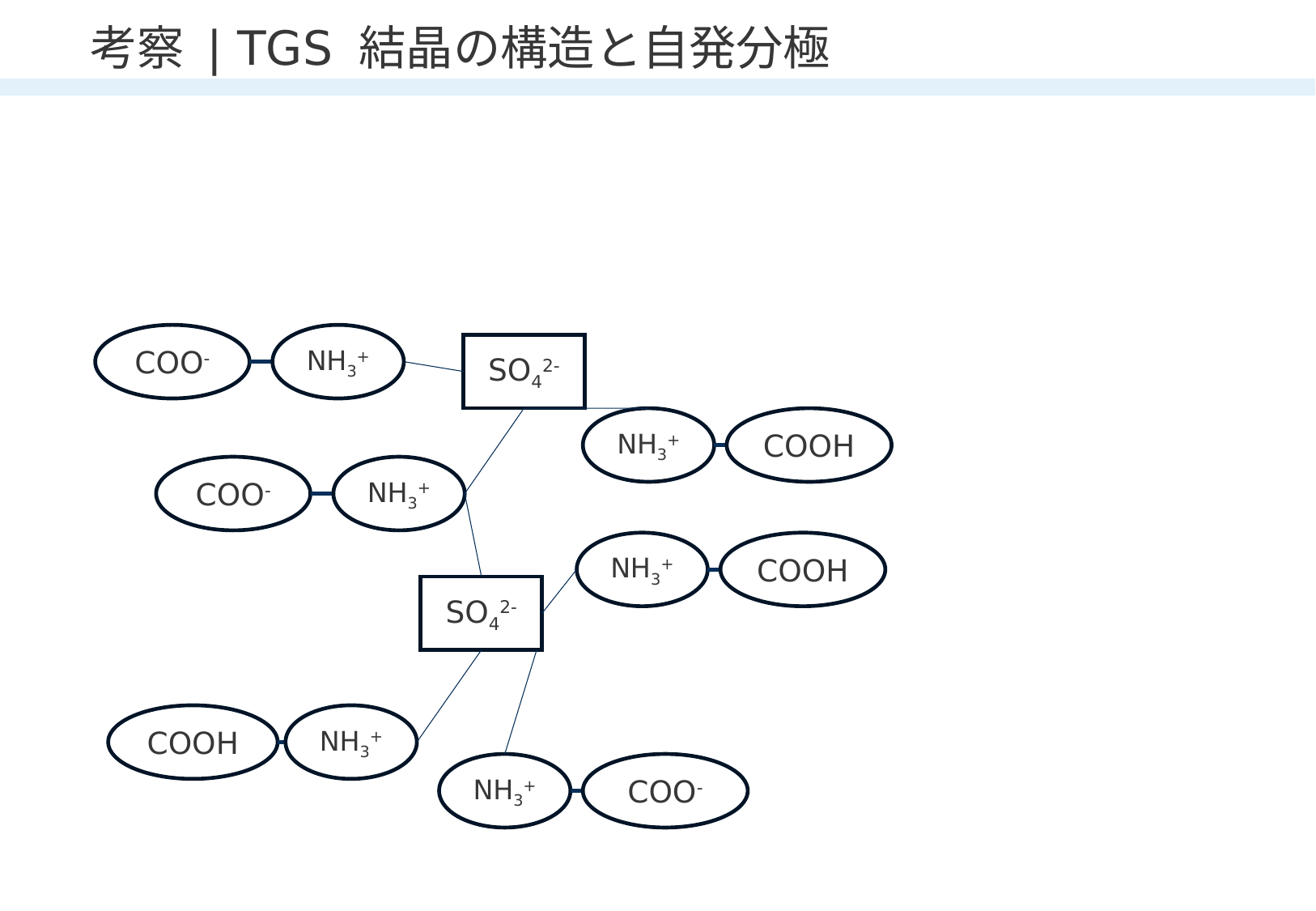

# 考察 | TGS 結晶の構造と自発分極
COO-
NH3+
SO42-
NH3+
COOH
COO-
NH3+
NH3+
COOH
SO42-
COOH
NH3+
NH3+
COO-